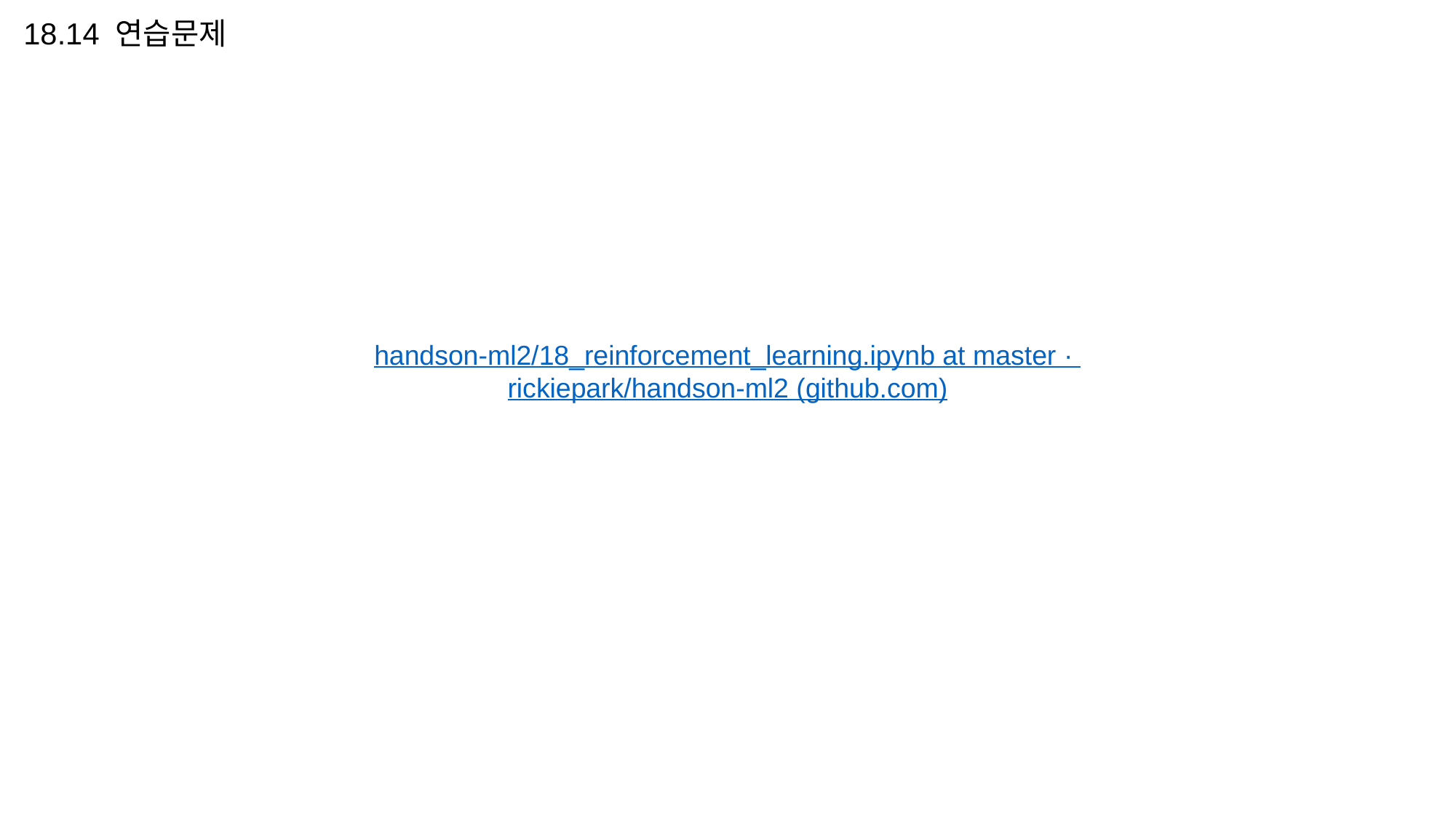

# 18.14 연습문제
handson-ml2/18_reinforcement_learning.ipynb at master · rickiepark/handson-ml2 (github.com)